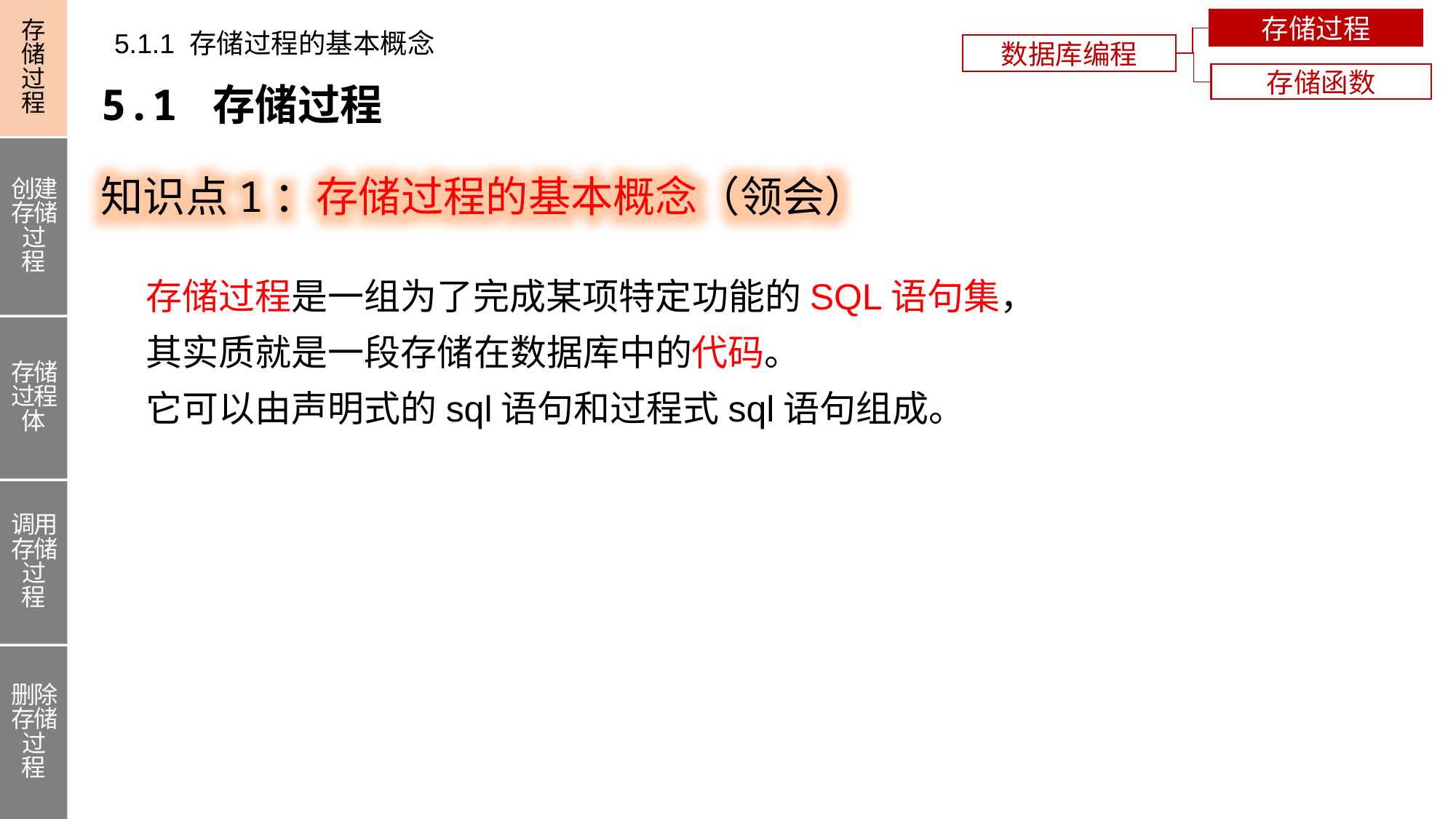

存储过程
创建存储过程
存储过程体
调用存储过程
删除存储过程
存储过程
5.1.1 存储过程的基本概念
数据库编程
存储函数
5.1 存储过程
知识点1：存储过程的基本概念（领会）
存储过程是一组为了完成某项特定功能的SQL语句集，
其实质就是一段存储在数据库中的代码。
它可以由声明式的sql语句和过程式sql语句组成。